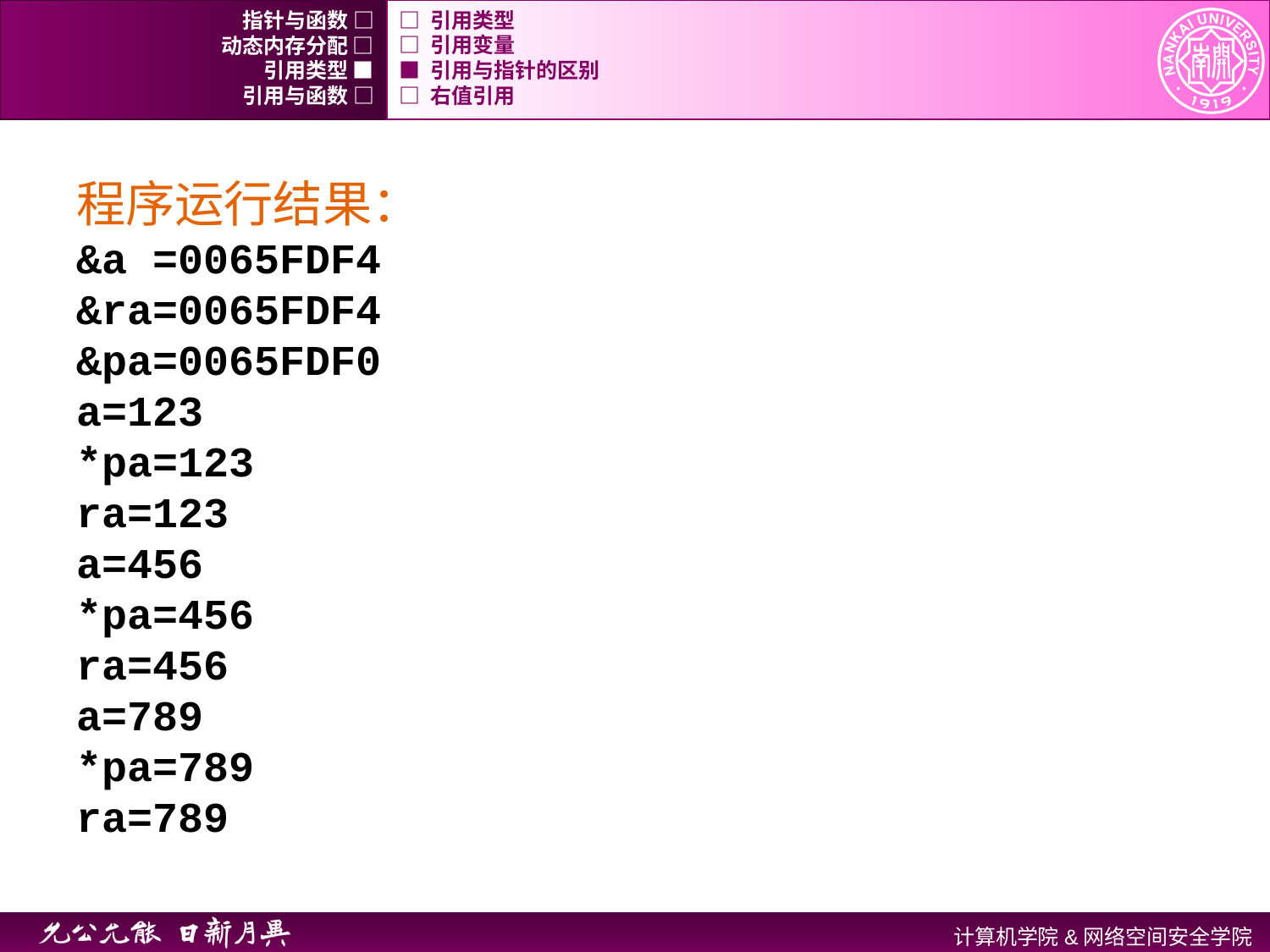

指针与函数 □
□ 引用类型
动态内存分配 □
□ 引用变量
引用类型 ■
■ 引用与指针的区别
引用与函数 □
□ 右值引用
程序运行结果：
&a =0065FDF4
&ra=0065FDF4
&pa=0065FDF0
a=123
*pa=123
ra=123
a=456
*pa=456
ra=456
a=789
*pa=789
ra=789